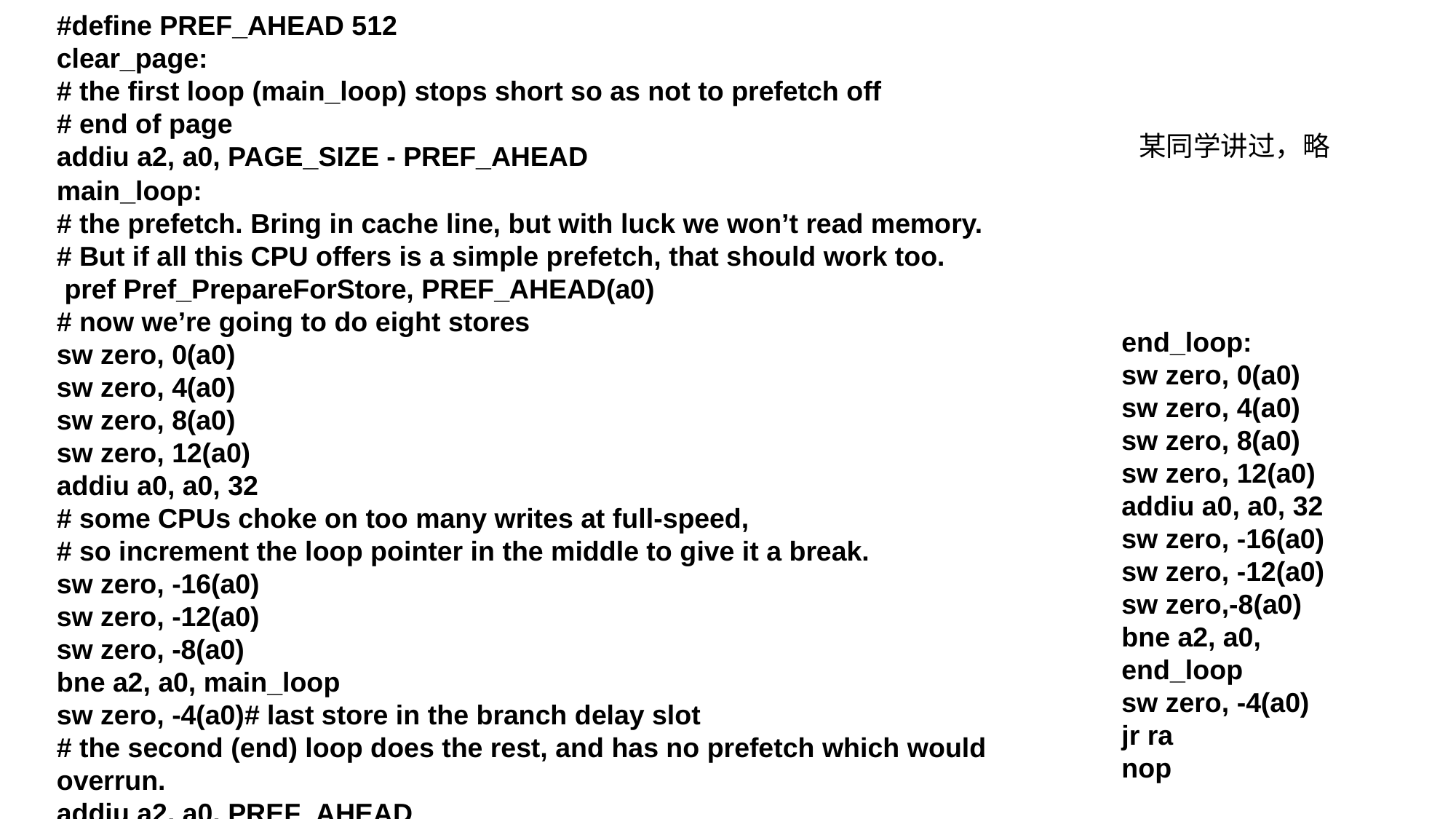

#define PREF_AHEAD 512
clear_page:
# the first loop (main_loop) stops short so as not to prefetch off
# end of page
addiu a2, a0, PAGE_SIZE - PREF_AHEAD
某同学讲过，略
main_loop:
# the prefetch. Bring in cache line, but with luck we won’t read memory.
# But if all this CPU offers is a simple prefetch, that should work too.
 pref Pref_PrepareForStore, PREF_AHEAD(a0)
# now we’re going to do eight stores
sw zero, 0(a0)
sw zero, 4(a0)
sw zero, 8(a0)
sw zero, 12(a0)
addiu a0, a0, 32
# some CPUs choke on too many writes at full-speed,
# so increment the loop pointer in the middle to give it a break.
sw zero, -16(a0)
sw zero, -12(a0)
sw zero, -8(a0)
bne a2, a0, main_loop
sw zero, -4(a0)# last store in the branch delay slot
# the second (end) loop does the rest, and has no prefetch which would overrun.
addiu a2, a0, PREF_AHEAD
end_loop:
sw zero, 0(a0)
sw zero, 4(a0)
sw zero, 8(a0)
sw zero, 12(a0)
addiu a0, a0, 32
sw zero, -16(a0)
sw zero, -12(a0)
sw zero,-8(a0)
bne a2, a0, end_loop
sw zero, -4(a0)
jr ra
nop